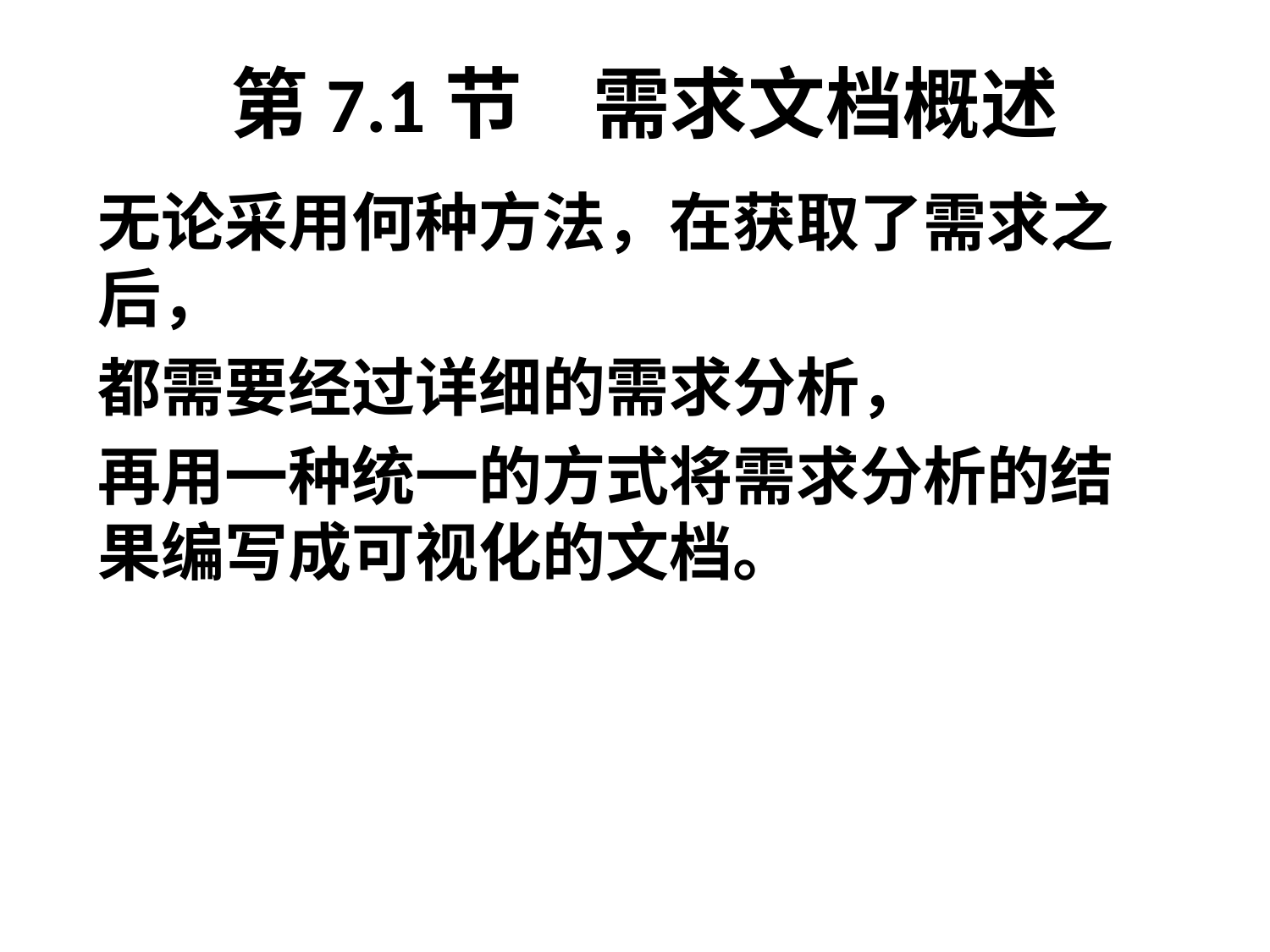

# 第7.1节    需求文档概述
无论采用何种方法，在获取了需求之后，
都需要经过详细的需求分析，
再用一种统一的方式将需求分析的结果编写成可视化的文档。